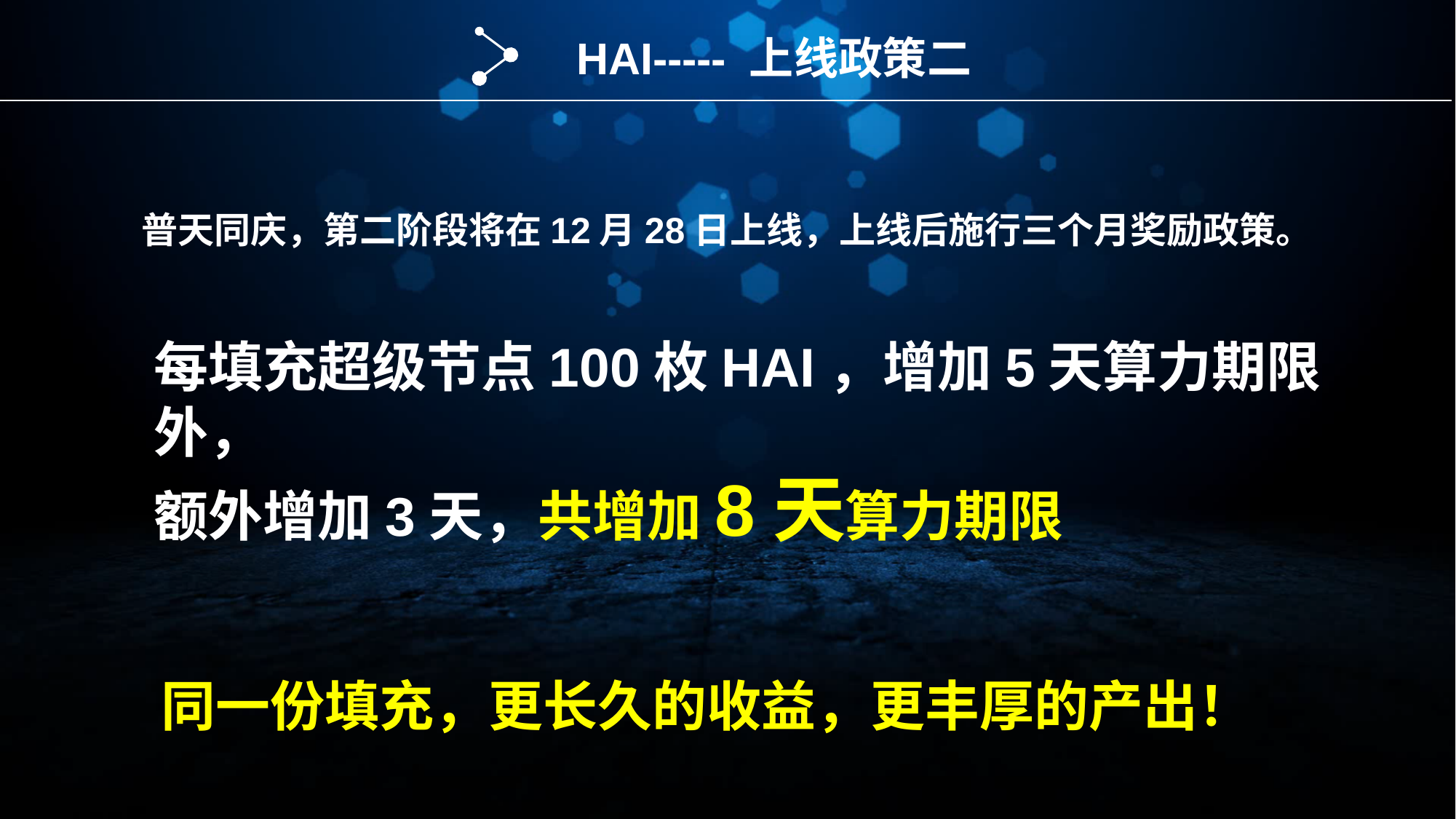

HAI----- 上线政策二
普天同庆，第二阶段将在12月28日上线，上线后施行三个月奖励政策。
每填充超级节点100枚HAI，增加5天算力期限外，
额外增加3天，共增加8天算力期限

同一份填充，更长久的收益，更丰厚的产出！